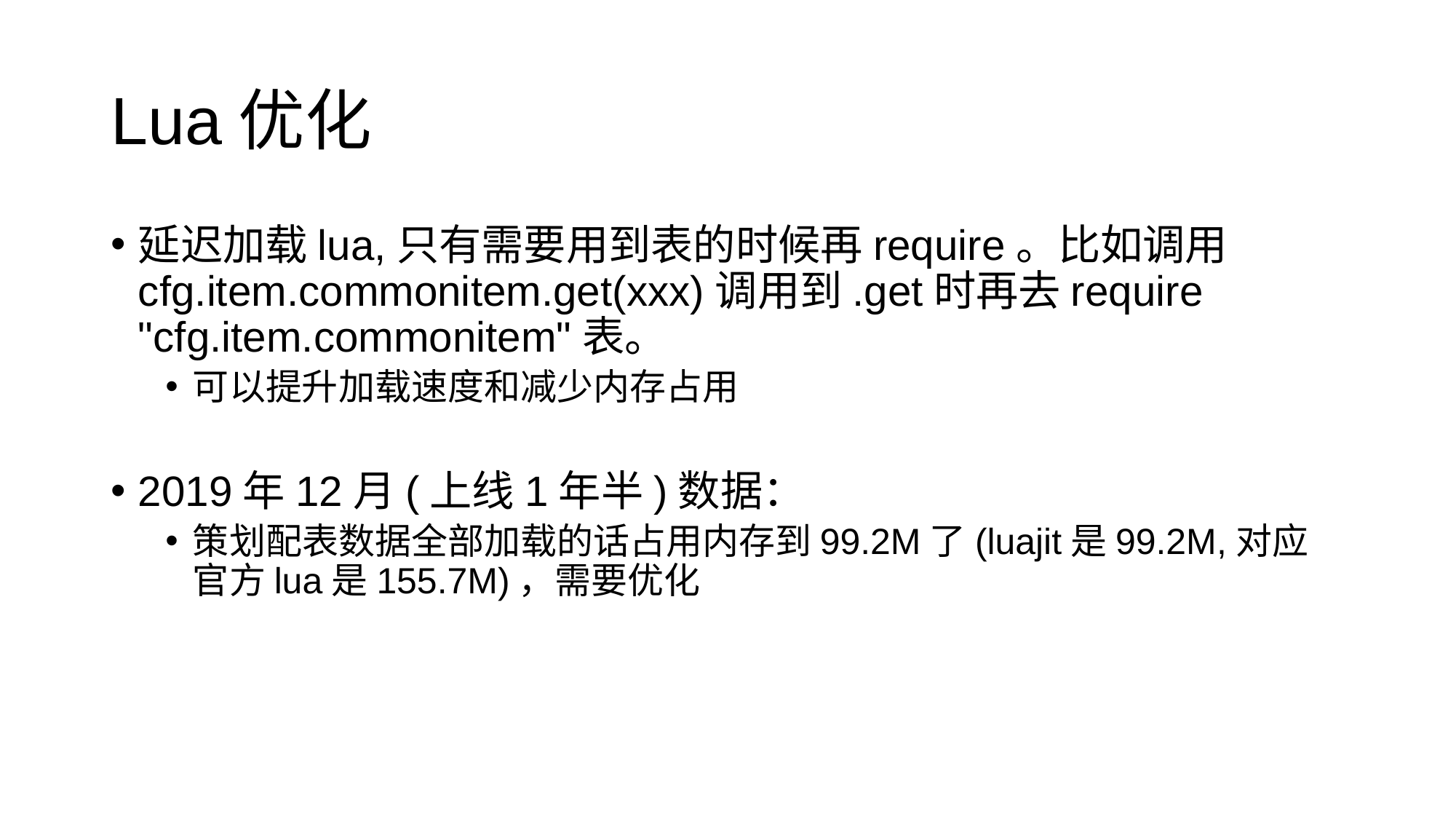

# Lua优化
延迟加载lua,只有需要用到表的时候再require。比如调用cfg.item.commonitem.get(xxx)调用到.get时再去require "cfg.item.commonitem"表。
可以提升加载速度和减少内存占用

2019年12月(上线1年半)数据：
策划配表数据全部加载的话占用内存到99.2M了(luajit是99.2M,对应官方lua是155.7M)，需要优化